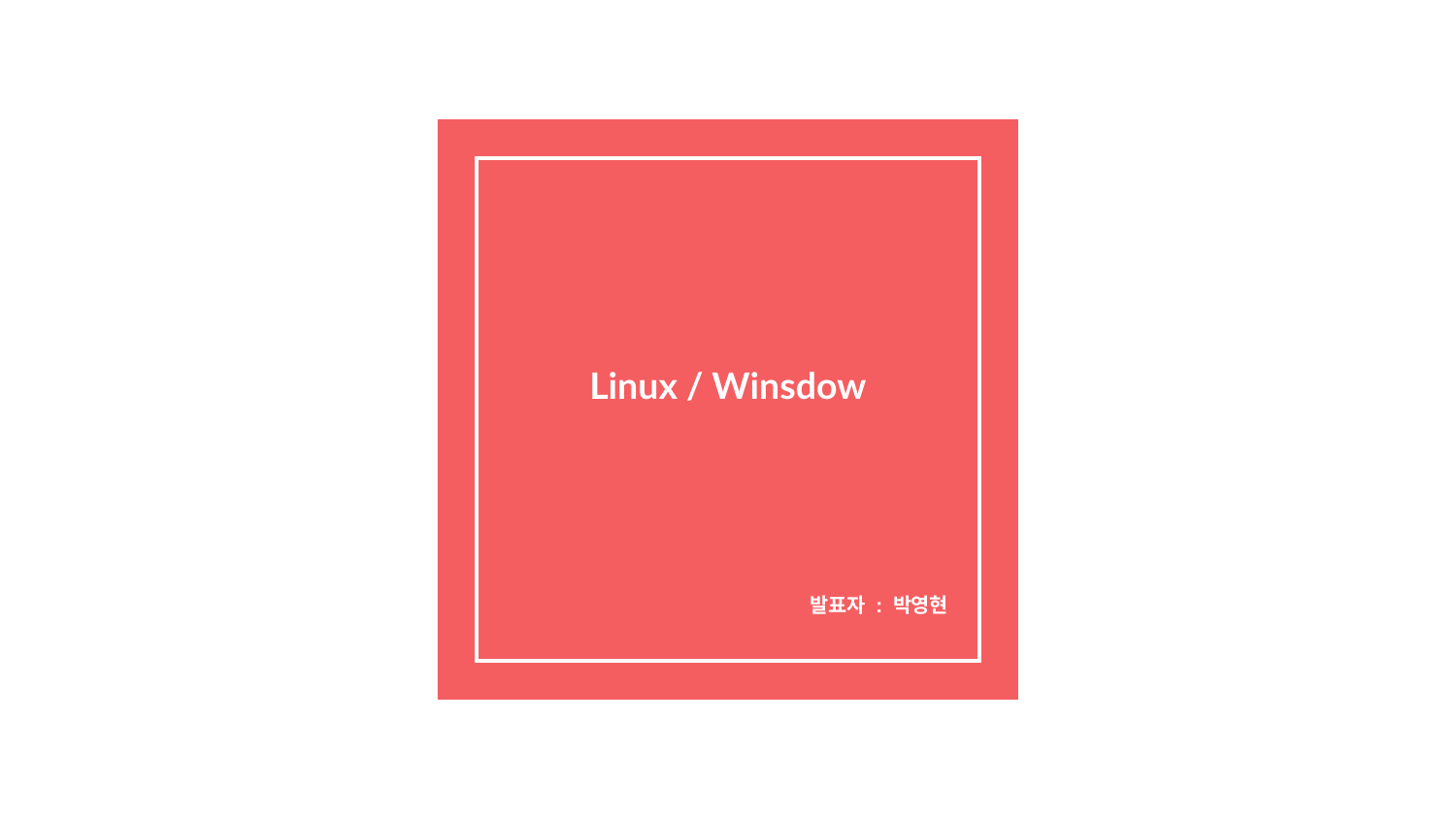

# Linux / Winsdow
발표자 : 박영현